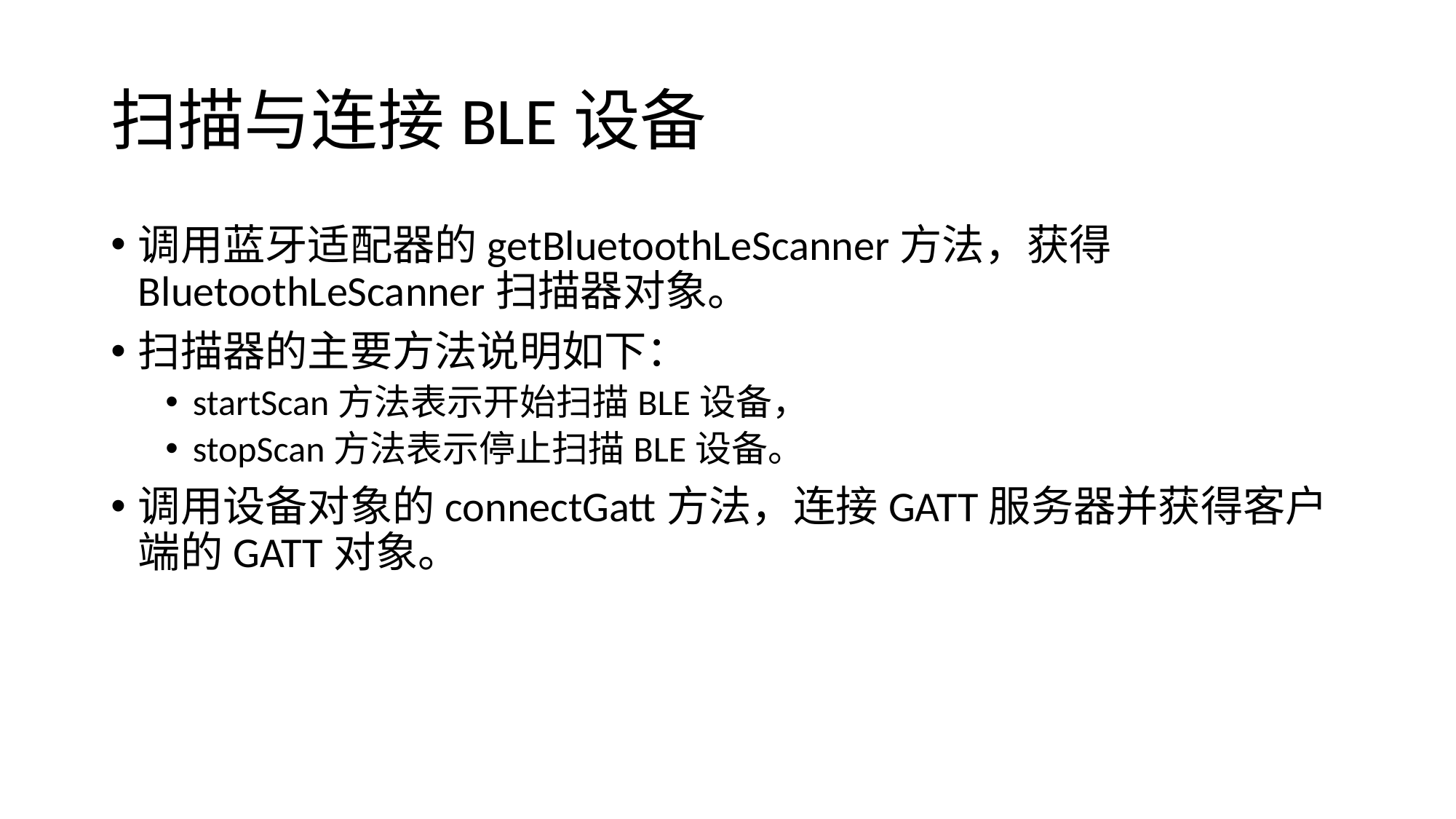

# 扫描与连接BLE设备
调用蓝牙适配器的getBluetoothLeScanner方法，获得BluetoothLeScanner扫描器对象。
扫描器的主要方法说明如下：
startScan方法表示开始扫描BLE设备，
stopScan方法表示停止扫描BLE设备。
调用设备对象的connectGatt方法，连接GATT服务器并获得客户端的GATT对象。